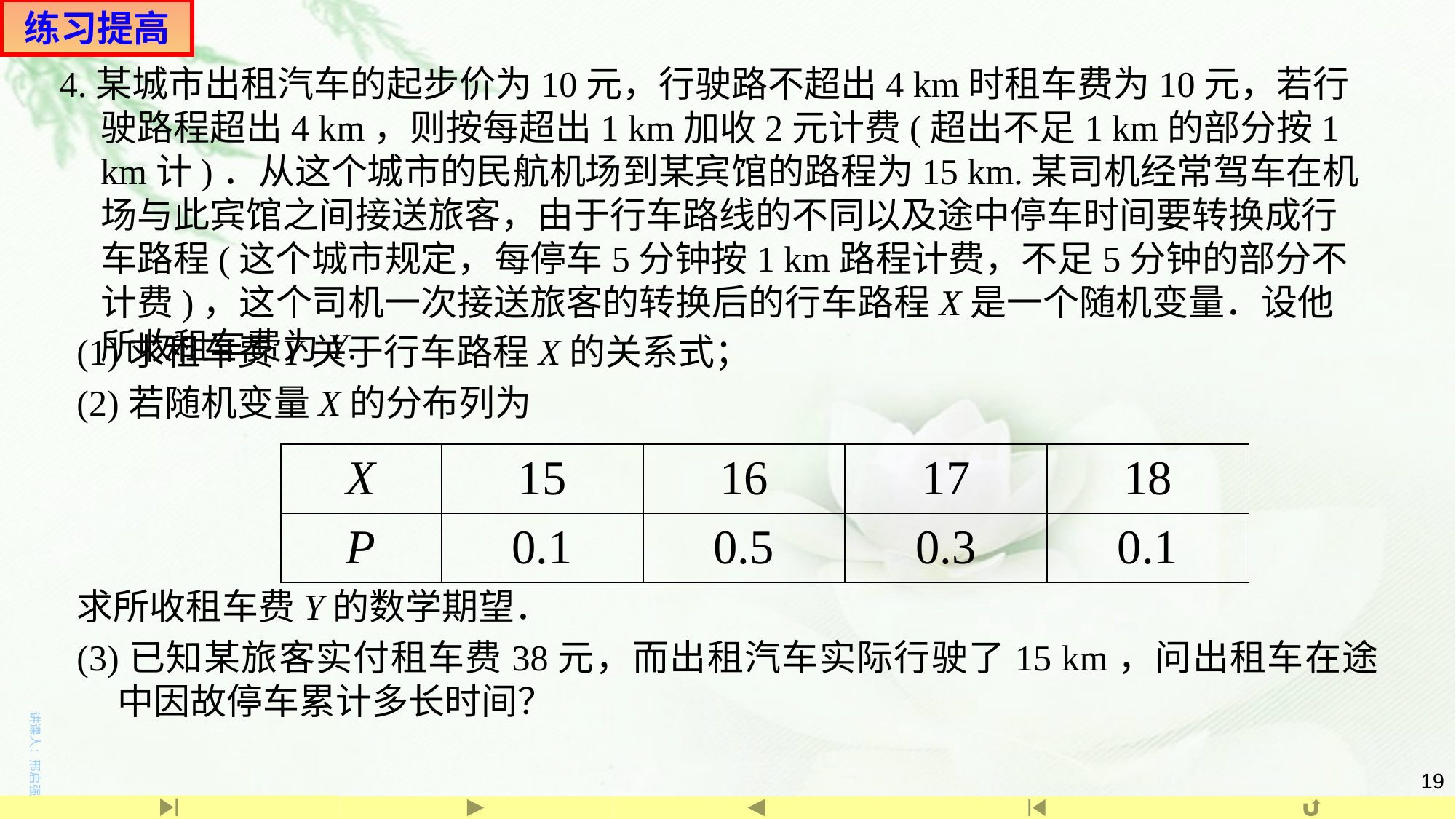

练习提高
4.某城市出租汽车的起步价为10元，行驶路不超出4 km时租车费为10元，若行驶路程超出4 km，则按每超出1 km加收2元计费(超出不足1 km的部分按1 km计)．从这个城市的民航机场到某宾馆的路程为15 km.某司机经常驾车在机场与此宾馆之间接送旅客，由于行车路线的不同以及途中停车时间要转换成行车路程(这个城市规定，每停车5分钟按1 km路程计费，不足5分钟的部分不计费)，这个司机一次接送旅客的转换后的行车路程X是一个随机变量．设他所收租车费为Y.
(1)求租车费Y关于行车路程X的关系式；
(2)若随机变量X的分布列为

求所收租车费Y的数学期望．
(3)已知某旅客实付租车费38元，而出租汽车实际行驶了15 km，问出租车在途中因故停车累计多长时间？
| X | 15 | 16 | 17 | 18 |
| --- | --- | --- | --- | --- |
| P | 0.1 | 0.5 | 0.3 | 0.1 |